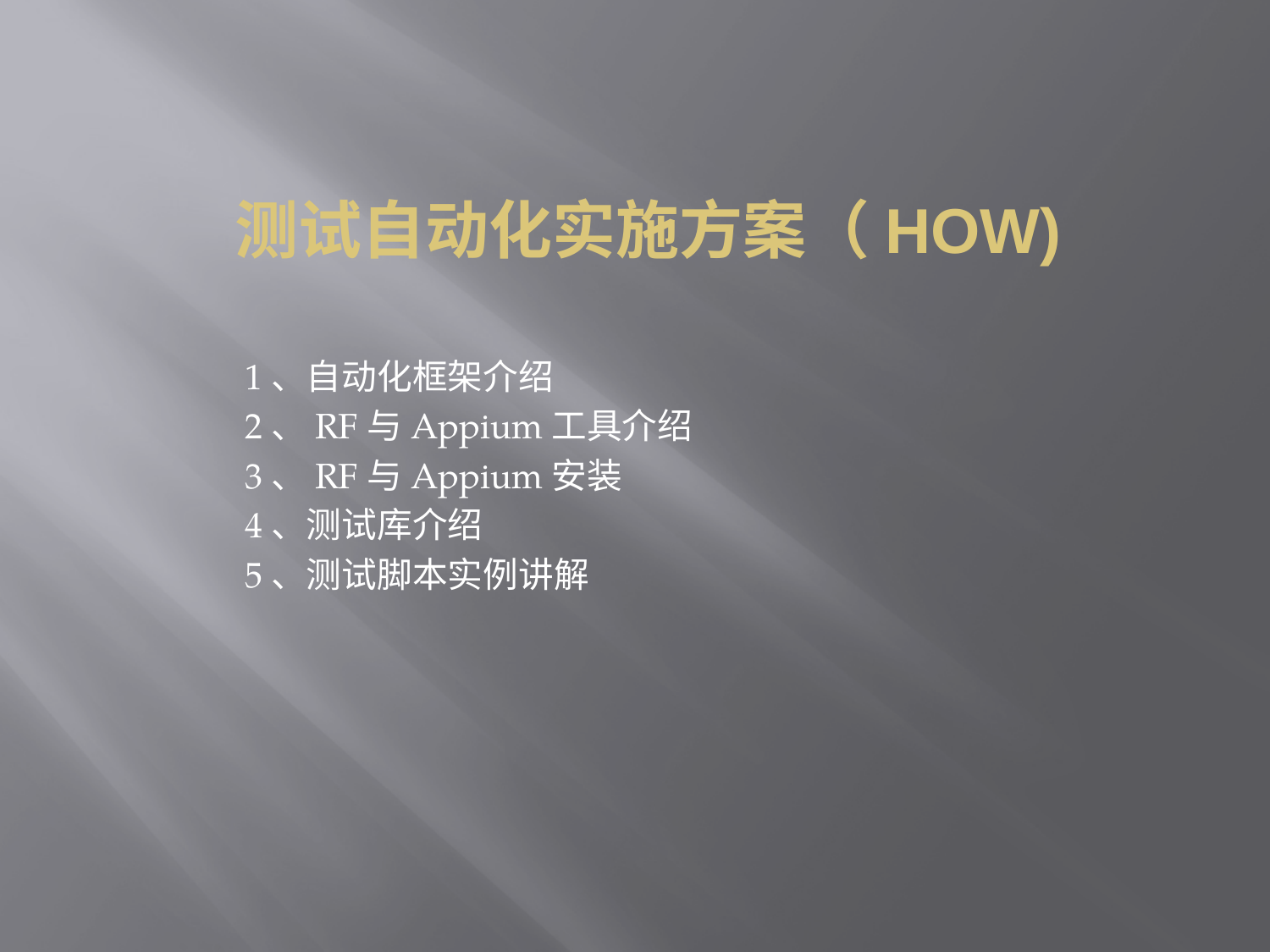

# 测试自动化实施方案（HOW)
1、自动化框架介绍
2、RF与Appium工具介绍
3、RF与Appium安装
4、测试库介绍
5、测试脚本实例讲解